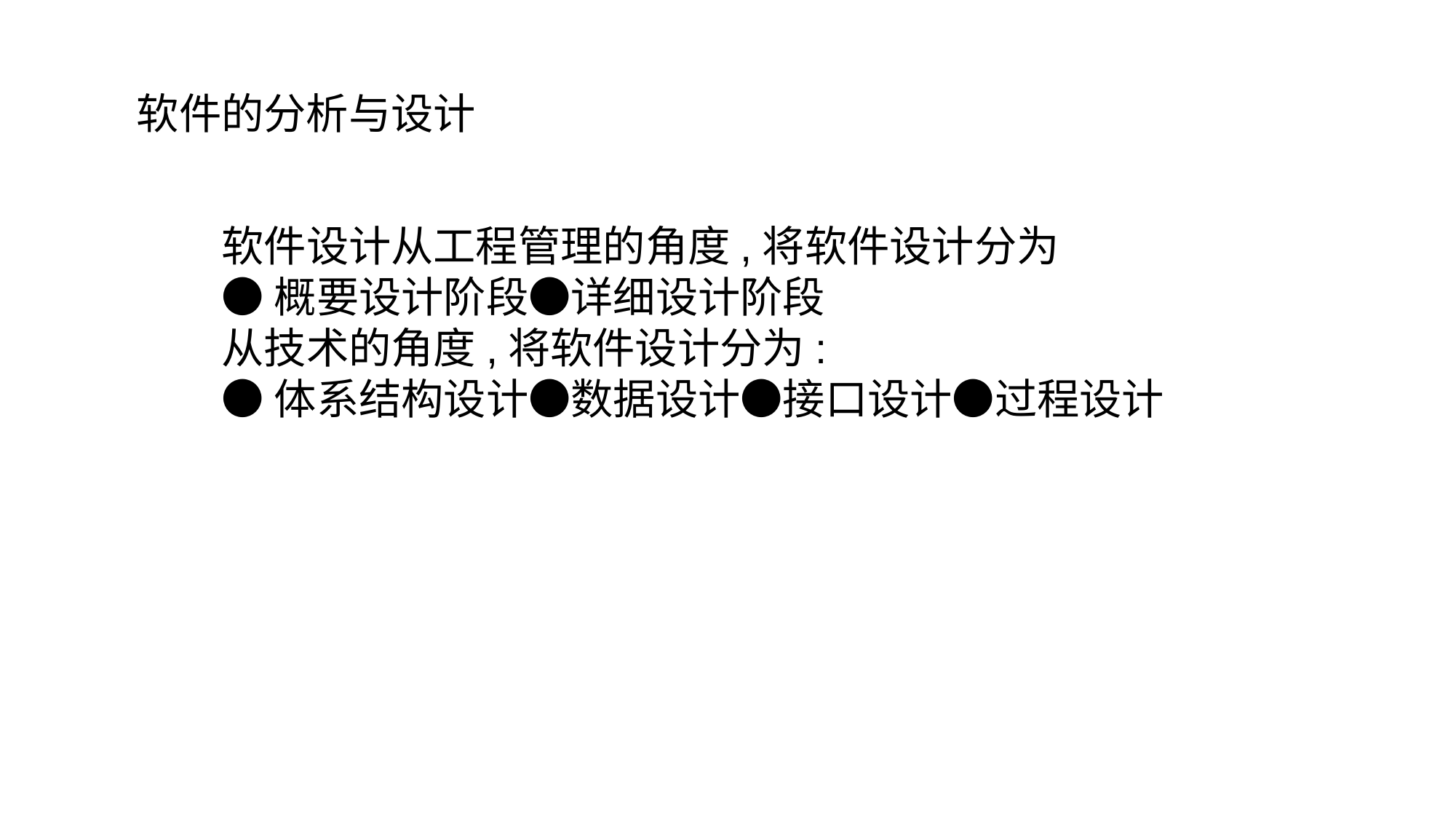

软件的分析与设计
软件设计从工程管理的角度,将软件设计分为
●概要设计阶段●详细设计阶段
从技术的角度,将软件设计分为:
●体系结构设计●数据设计●接口设计●过程设计